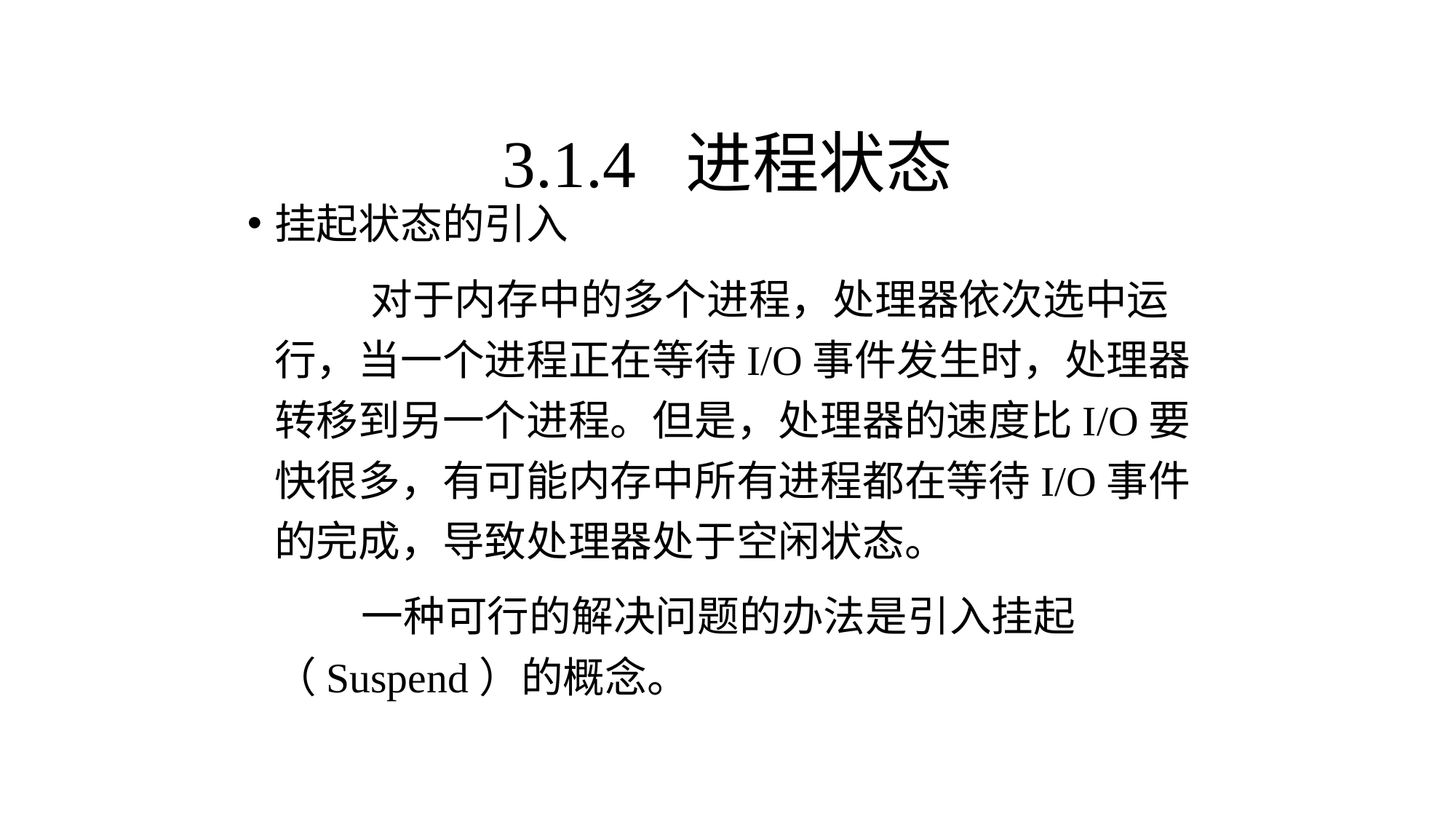

3.1.4  进程状态
挂起状态的引入
            对于内存中的多个进程，处理器依次选中运行，当一个进程正在等待I/O事件发生时，处理器转移到另一个进程。但是，处理器的速度比I/O要快很多，有可能内存中所有进程都在等待I/O事件的完成，导致处理器处于空闲状态。
           一种可行的解决问题的办法是引入挂起（Suspend）的概念。
17